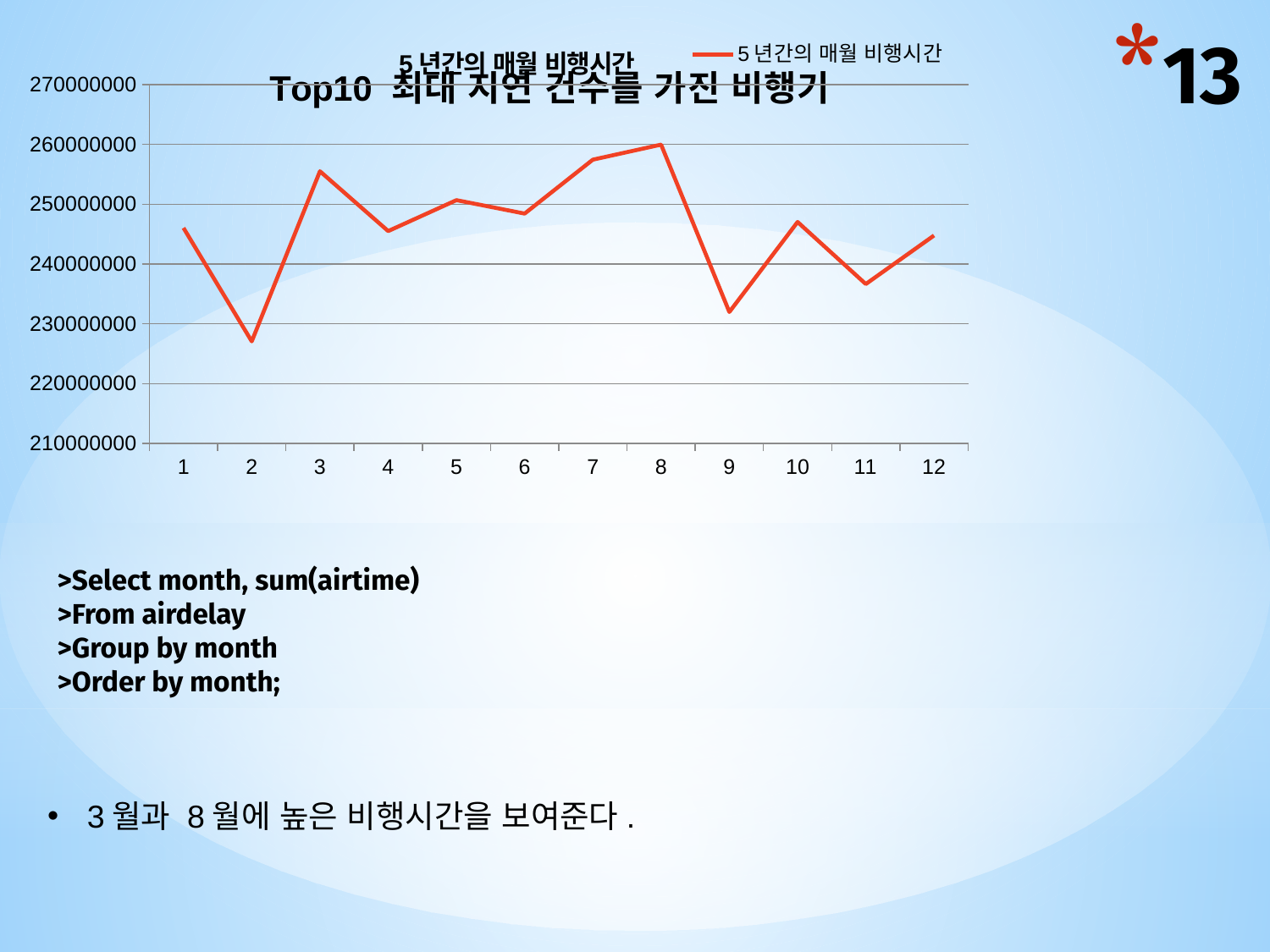

# 13

### Chart:

| Category | 5년간의 매월 비행시간 |
|---|---|
| 1 | 246035754.0 |
| 2 | 227056903.0 |
| 3 | 255515059.0 |
| 4 | 245513091.0 |
| 5 | 250684703.0 |
| 6 | 248433318.0 |
| 7 | 257452944.0 |
| 8 | 259971278.0 |
| 9 | 231977032.0 |
| 10 | 247034886.0 |
| 11 | 236644331.0 |
| 12 | 244774145.0 |

[unsupported chart]

>Select month, sum(airtime)
>From airdelay
>Group by month
>Order by month;
3월과 8월에 높은 비행시간을 보여준다.